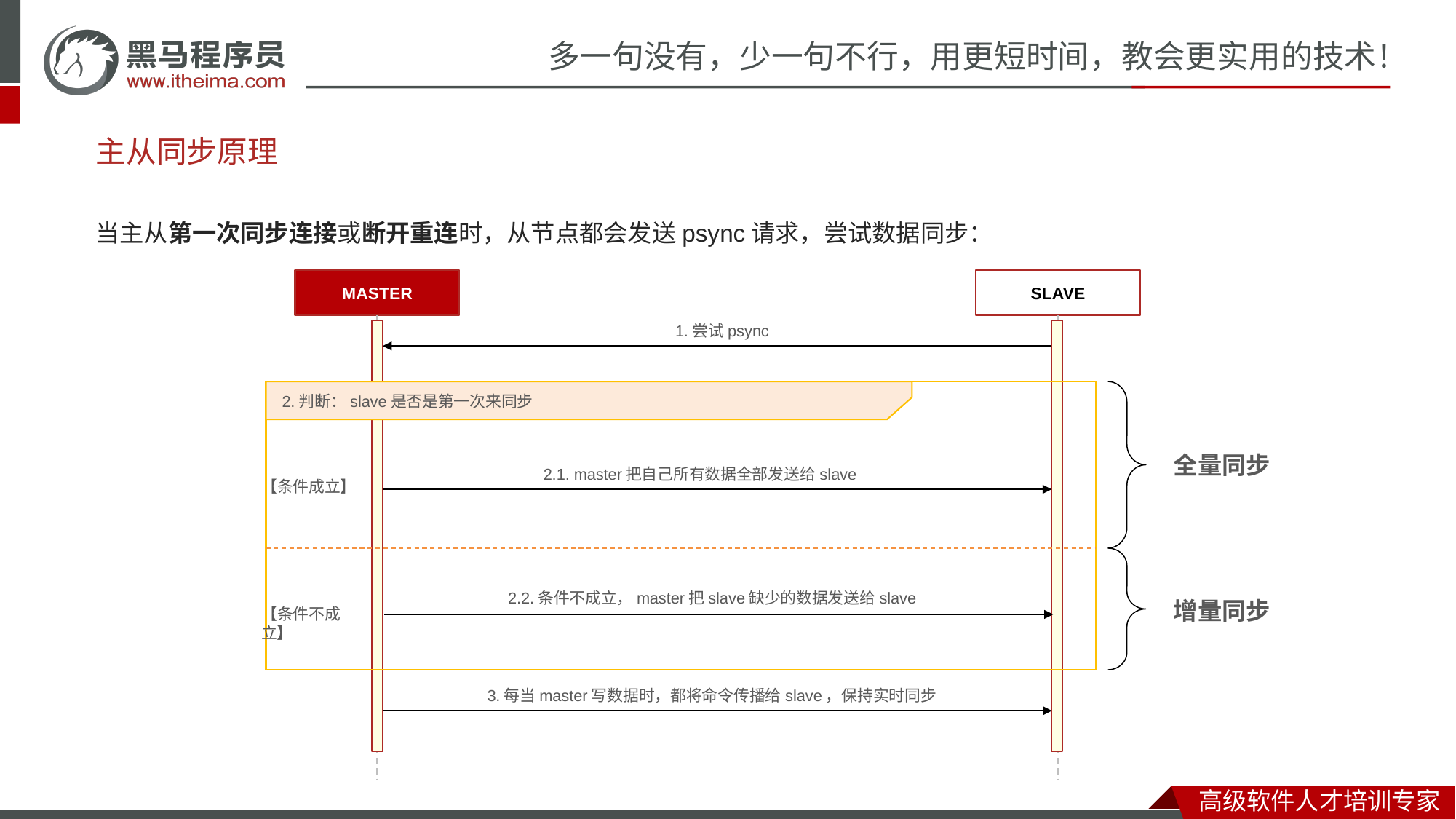

# 主从同步原理
当主从第一次同步连接或断开重连时，从节点都会发送psync请求，尝试数据同步：
MASTER
SLAVE
1.尝试psync

2.判断：slave是否是第一次来同步

全量同步
2.1. master把自己所有数据全部发送给slave
【条件成立】

2.2.条件不成立，master把slave缺少的数据发送给slave
增量同步
【条件不成立】
3.每当master写数据时，都将命令传播给slave，保持实时同步